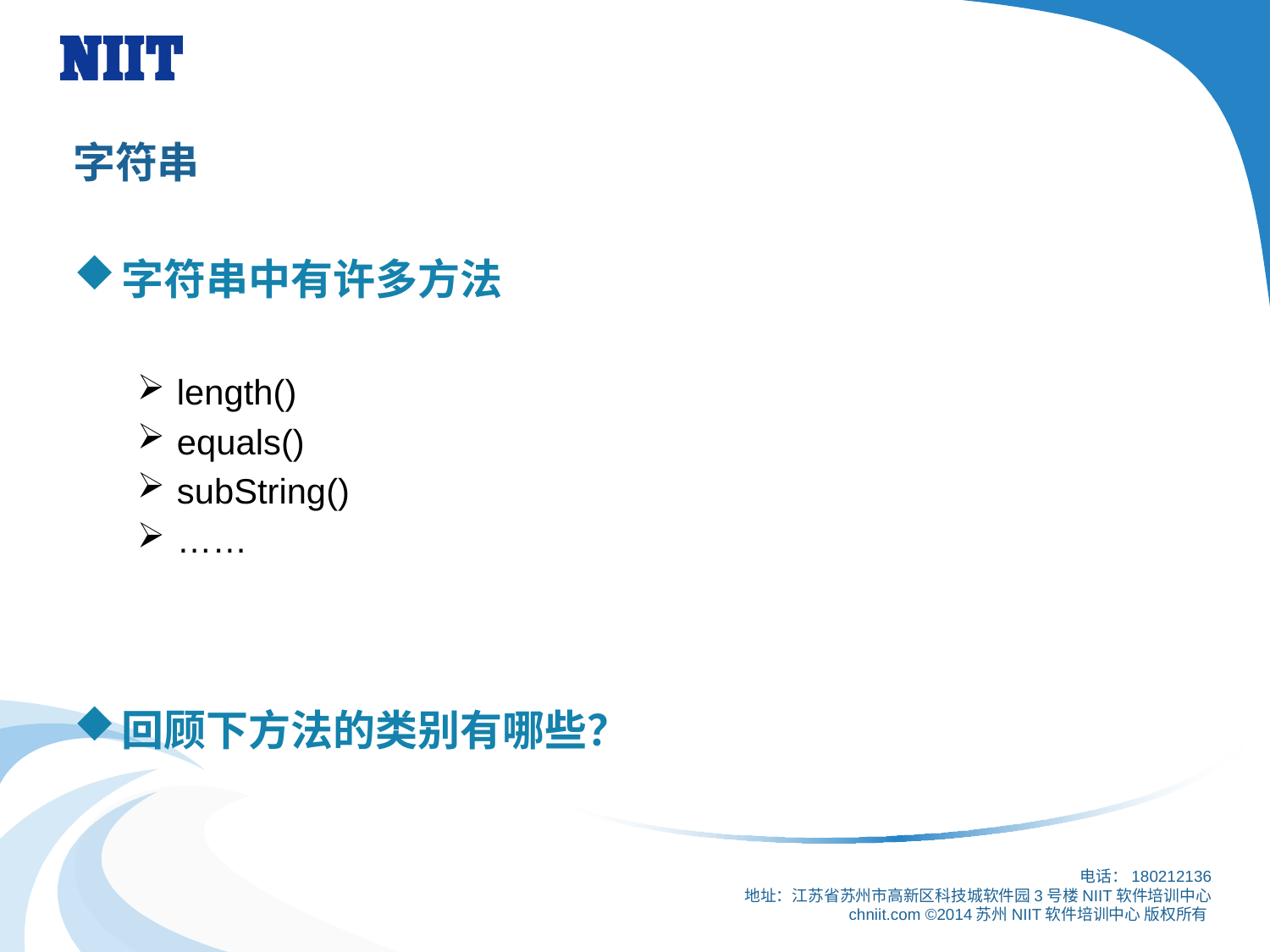

# 字符串
字符串中有许多方法

length()
equals()
subString()
……

回顾下方法的类别有哪些？